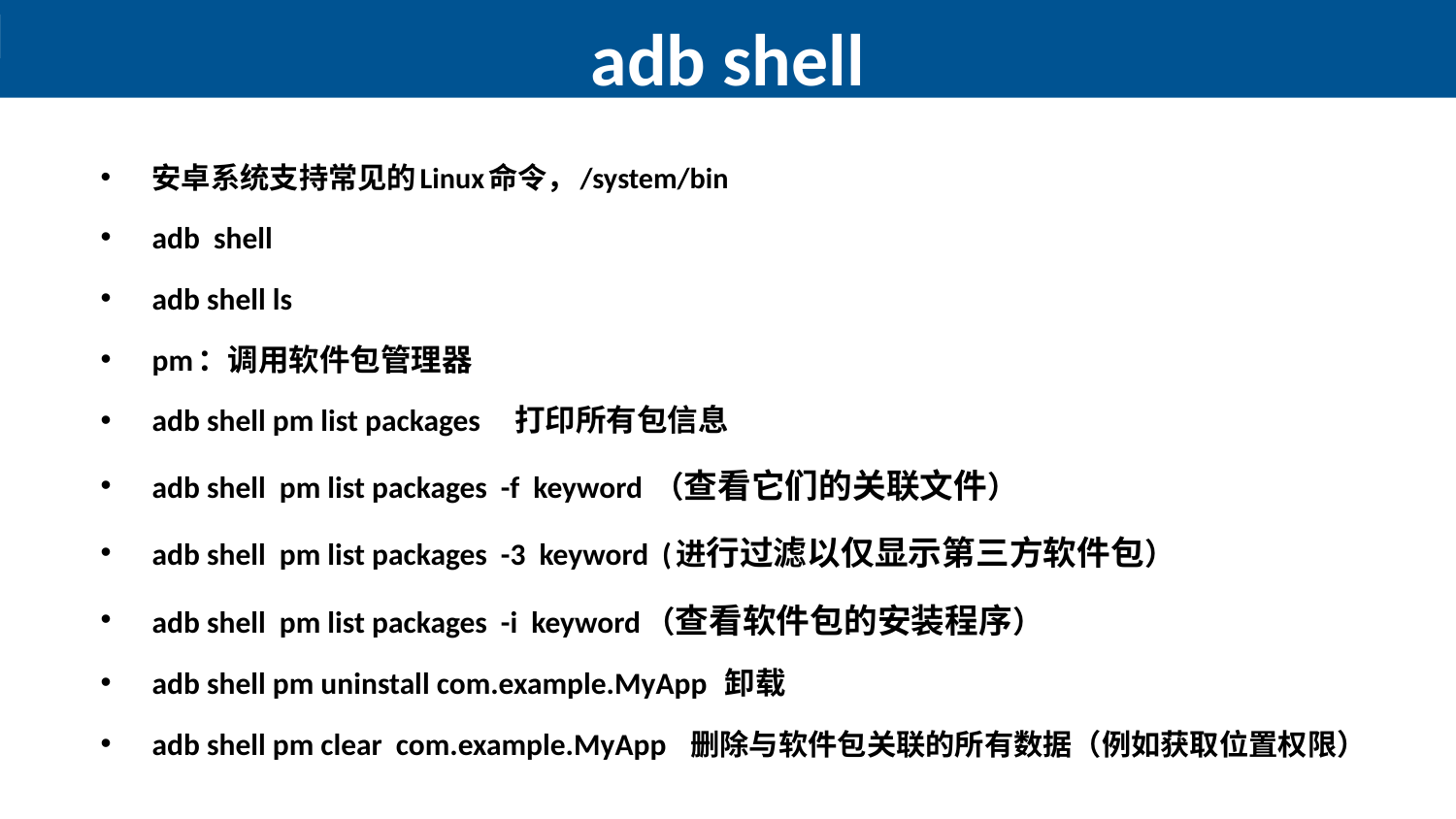

# adb shell

安卓系统支持常见的Linux命令，/system/bin
adb  shell
adb shell ls
pm：调用软件包管理器
adb shell pm list packages　打印所有包信息
adb shell  pm list packages  -f  keyword （查看它们的关联文件）
adb shell  pm list packages  -3  keyword  (进行过滤以仅显示第三方软件包）
adb shell  pm list packages  -i  keyword（查看软件包的安装程序）
adb shell pm uninstall com.example.MyApp  卸载
adb shell pm clear  com.example.MyApp   删除与软件包关联的所有数据（例如获取位置权限）